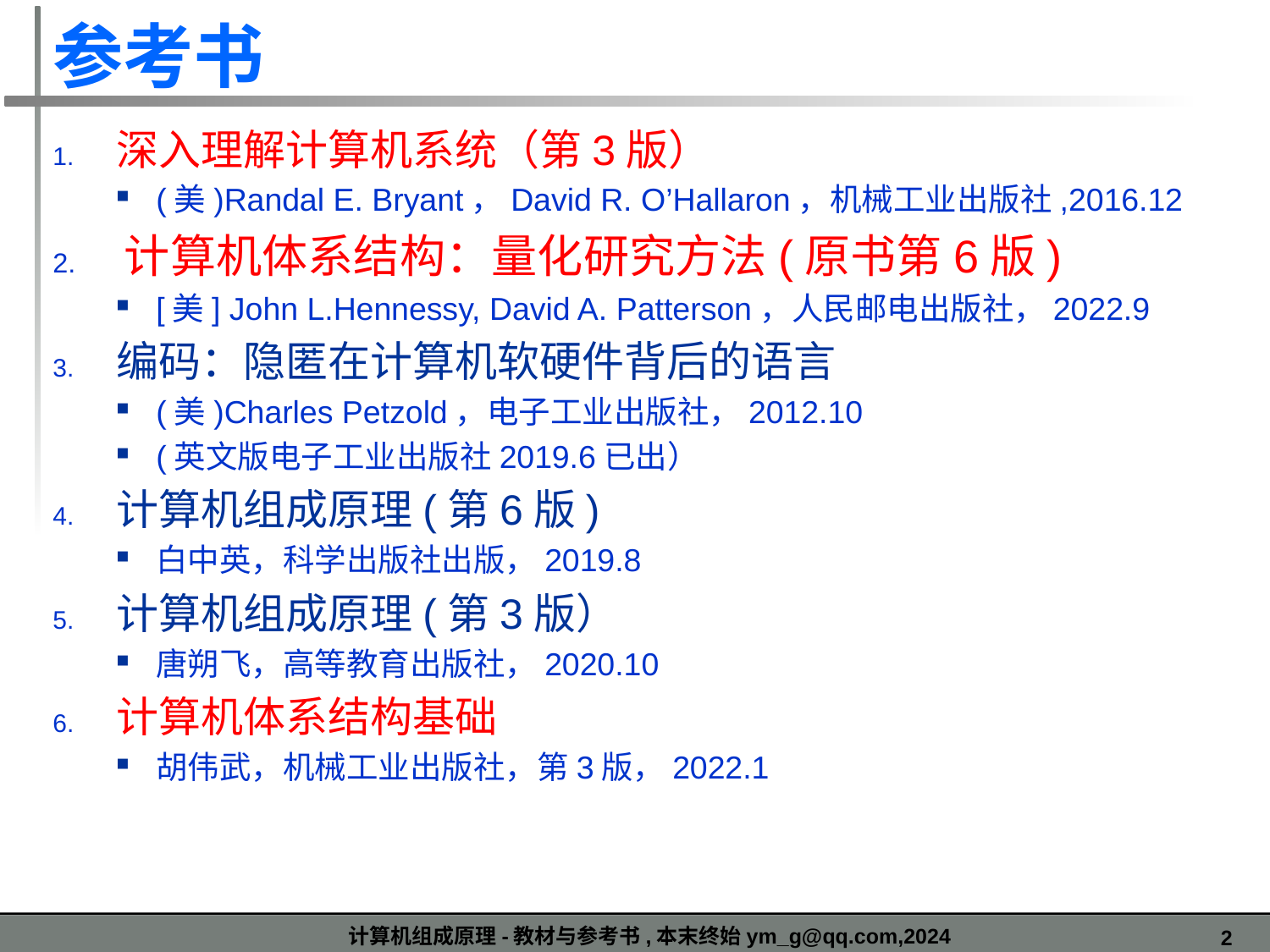

# 参考书
深入理解计算机系统（第3版）
(美)Randal E. Bryant，David R. O’Hallaron，机械工业出版社,2016.12
计算机体系结构：量化研究方法(原书第6版)
[美] John L.Hennessy, David A. Patterson，人民邮电出版社，2022.9
编码：隐匿在计算机软硬件背后的语言
(美)Charles Petzold，电子工业出版社，2012.10
(英文版电子工业出版社2019.6已出）
计算机组成原理(第6版)
白中英，科学出版社出版，2019.8
计算机组成原理(第3版）
唐朔飞，高等教育出版社，2020.10
计算机体系结构基础
胡伟武，机械工业出版社，第3版，2022.1

计算机组成原理-教材与参考书,本末终始ym_g@qq.com,2024